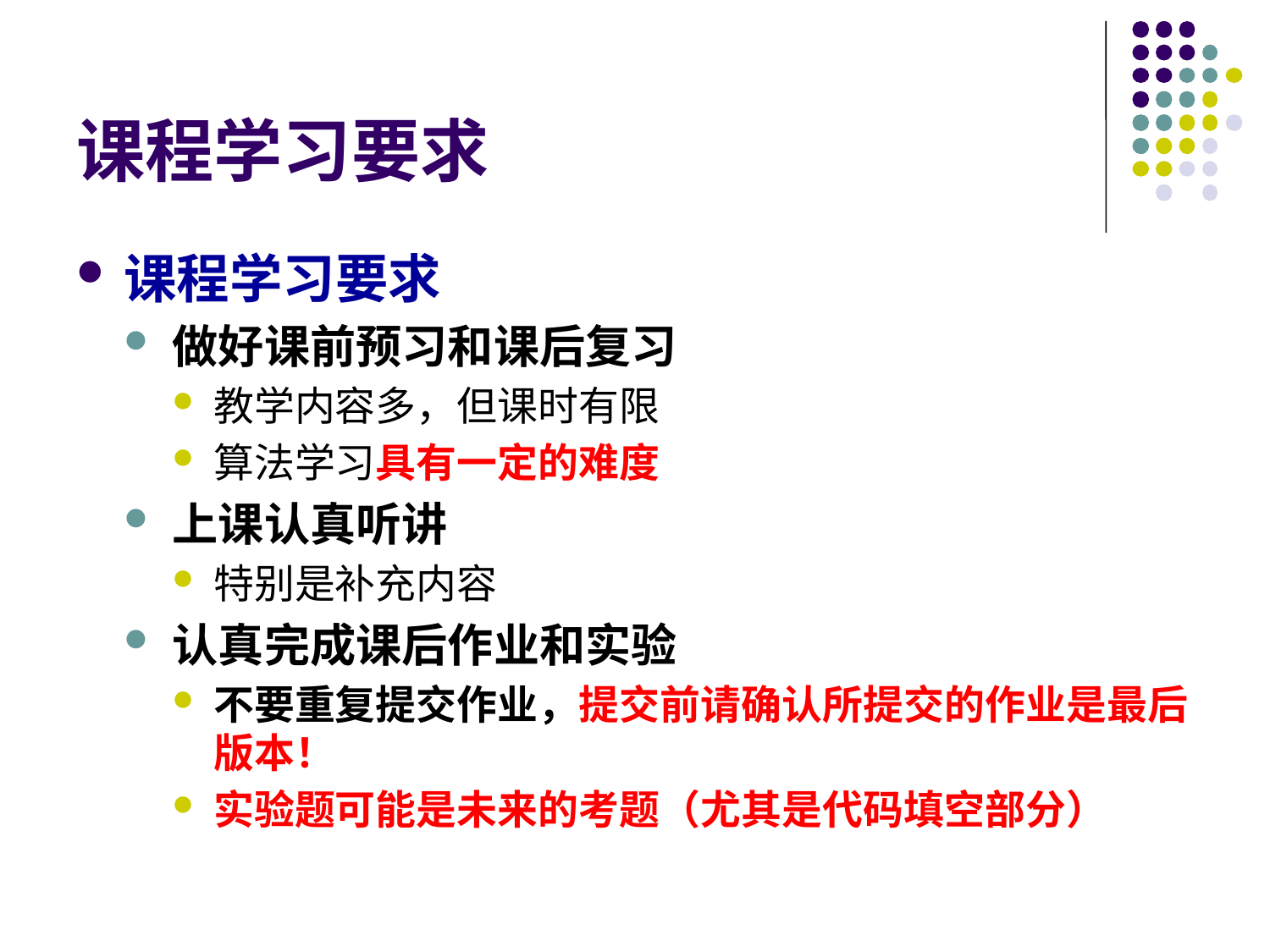

# 课程学习要求
课程学习要求
做好课前预习和课后复习
教学内容多，但课时有限
算法学习具有一定的难度
上课认真听讲
特别是补充内容
认真完成课后作业和实验
不要重复提交作业，提交前请确认所提交的作业是最后版本！
实验题可能是未来的考题（尤其是代码填空部分）